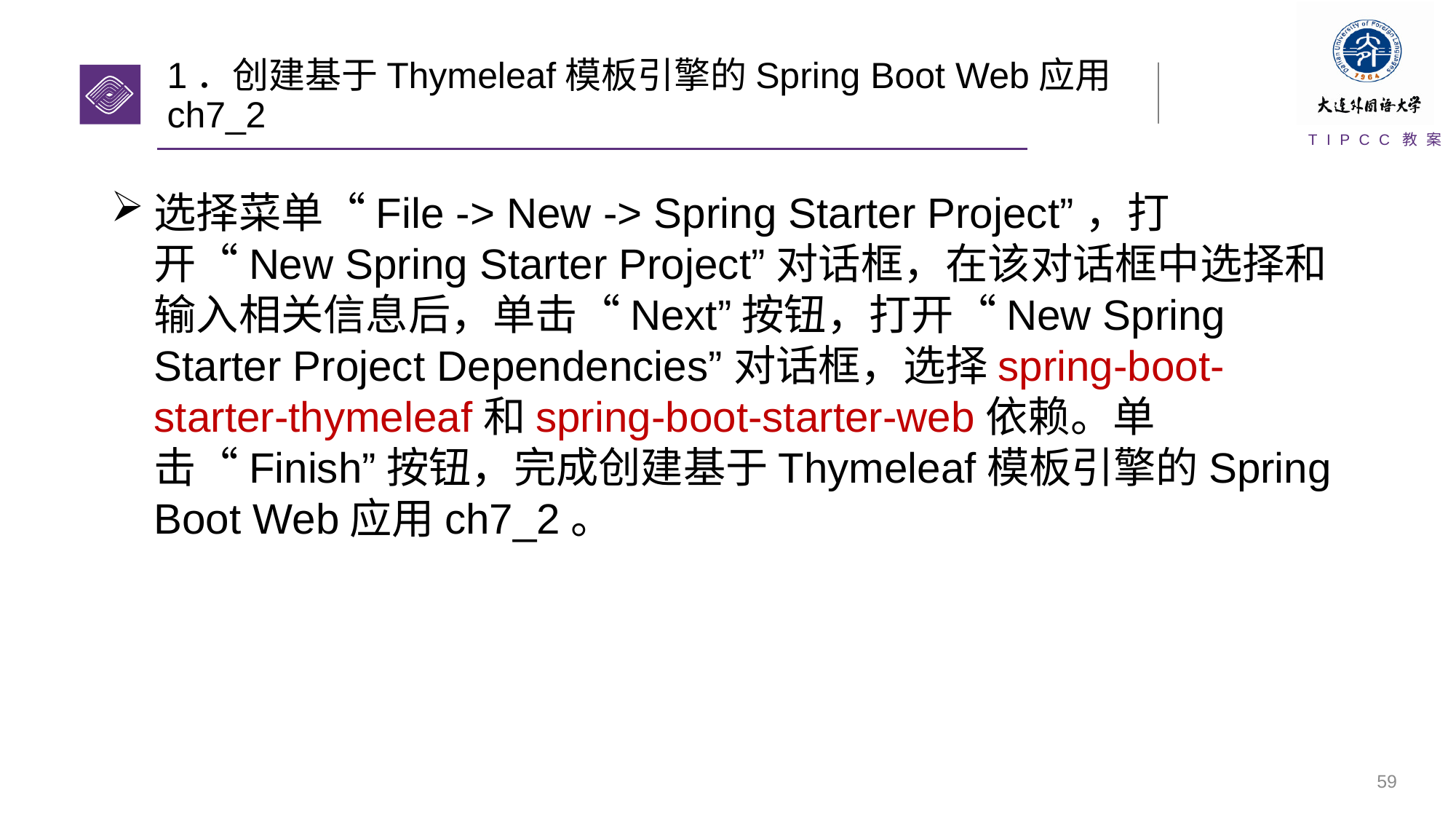

# 1．创建基于Thymeleaf模板引擎的Spring Boot Web应用ch7_2
选择菜单“File -> New -> Spring Starter Project”，打开“New Spring Starter Project”对话框，在该对话框中选择和输入相关信息后，单击“Next”按钮，打开“New Spring Starter Project Dependencies”对话框，选择spring-boot-starter-thymeleaf和spring-boot-starter-web依赖。单击“Finish”按钮，完成创建基于Thymeleaf模板引擎的Spring Boot Web应用ch7_2。
59